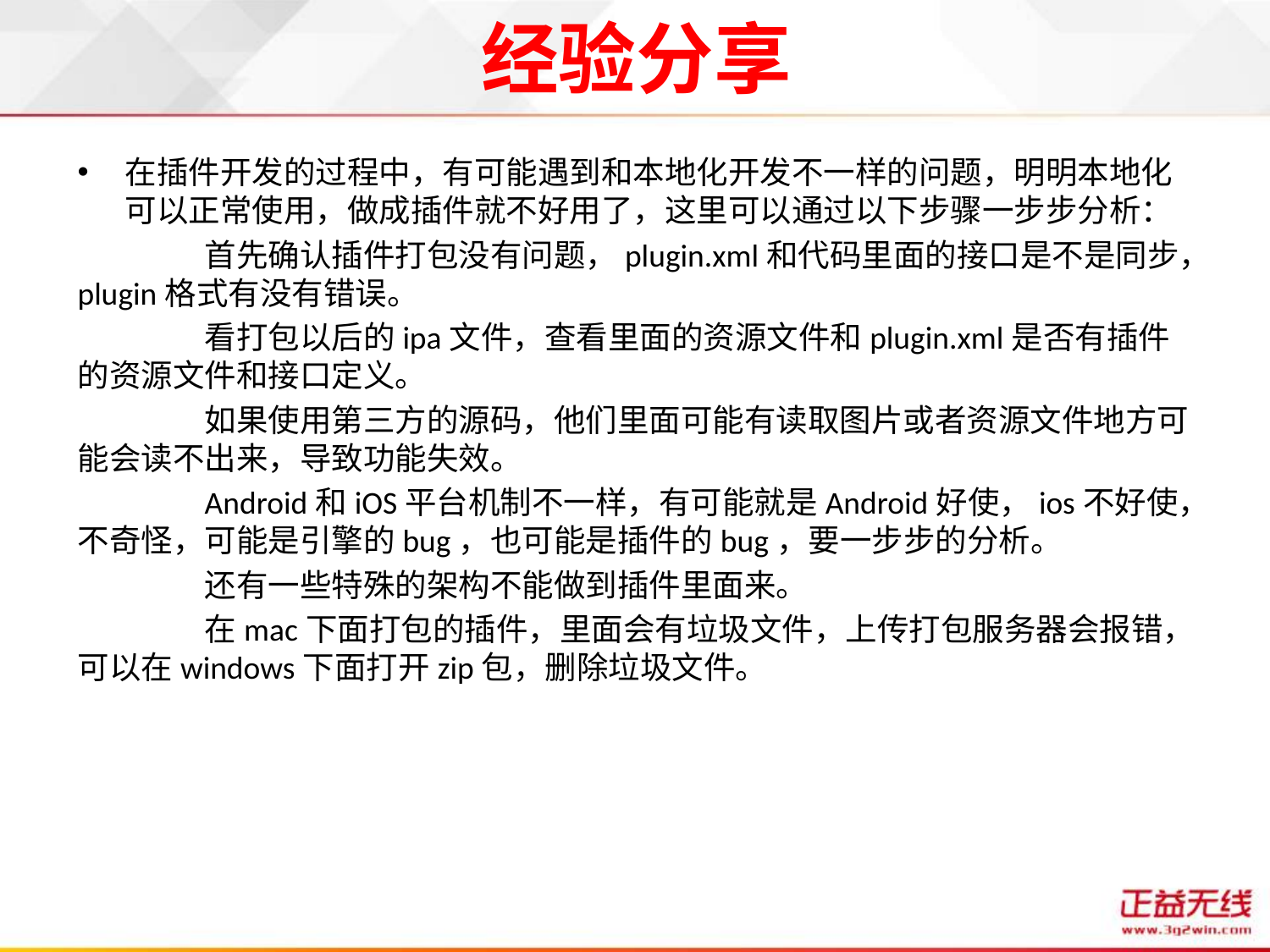

# 经验分享
在插件开发的过程中，有可能遇到和本地化开发不一样的问题，明明本地化可以正常使用，做成插件就不好用了，这里可以通过以下步骤一步步分析：
	首先确认插件打包没有问题，plugin.xml和代码里面的接口是不是同步，plugin格式有没有错误。
	看打包以后的ipa文件，查看里面的资源文件和plugin.xml是否有插件的资源文件和接口定义。
	如果使用第三方的源码，他们里面可能有读取图片或者资源文件地方可能会读不出来，导致功能失效。
	Android和iOS平台机制不一样，有可能就是Android好使，ios不好使，不奇怪，可能是引擎的bug，也可能是插件的bug，要一步步的分析。
	还有一些特殊的架构不能做到插件里面来。
	在mac下面打包的插件，里面会有垃圾文件，上传打包服务器会报错，可以在windows下面打开zip包，删除垃圾文件。